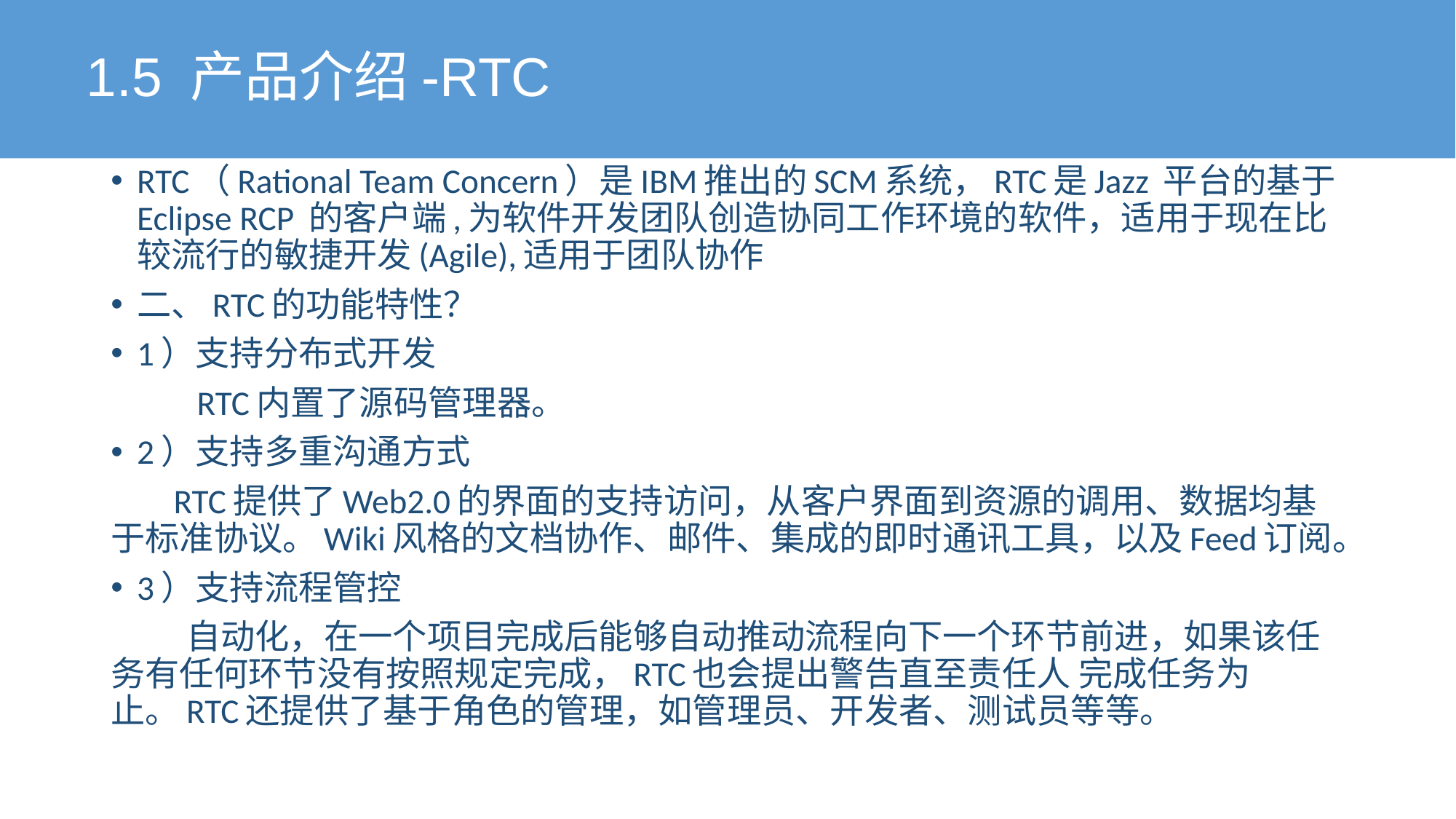

# 1.5 产品介绍-RTC
RTC（Rational Team Concern）是IBM推出的SCM系统，RTC是Jazz 平台的基于 Eclipse RCP 的客户端,为软件开发团队创造协同工作环境的软件，适用于现在比较流行的敏捷开发(Agile),适用于团队协作
二、RTC的功能特性？
1）支持分布式开发
           RTC内置了源码管理器。
2）支持多重沟通方式
        RTC提供了Web2.0的界面的支持访问，从客户界面到资源的调用、数据均基于标准协议。Wiki风格的文档协作、邮件、集成的即时通讯工具，以及Feed订阅。
3）支持流程管控
         自动化，在一个项目完成后能够自动推动流程向下一个环节前进，如果该任务有任何环节没有按照规定完成，RTC也会提出警告直至责任人 完成任务为止。RTC还提供了基于角色的管理，如管理员、开发者、测试员等等。